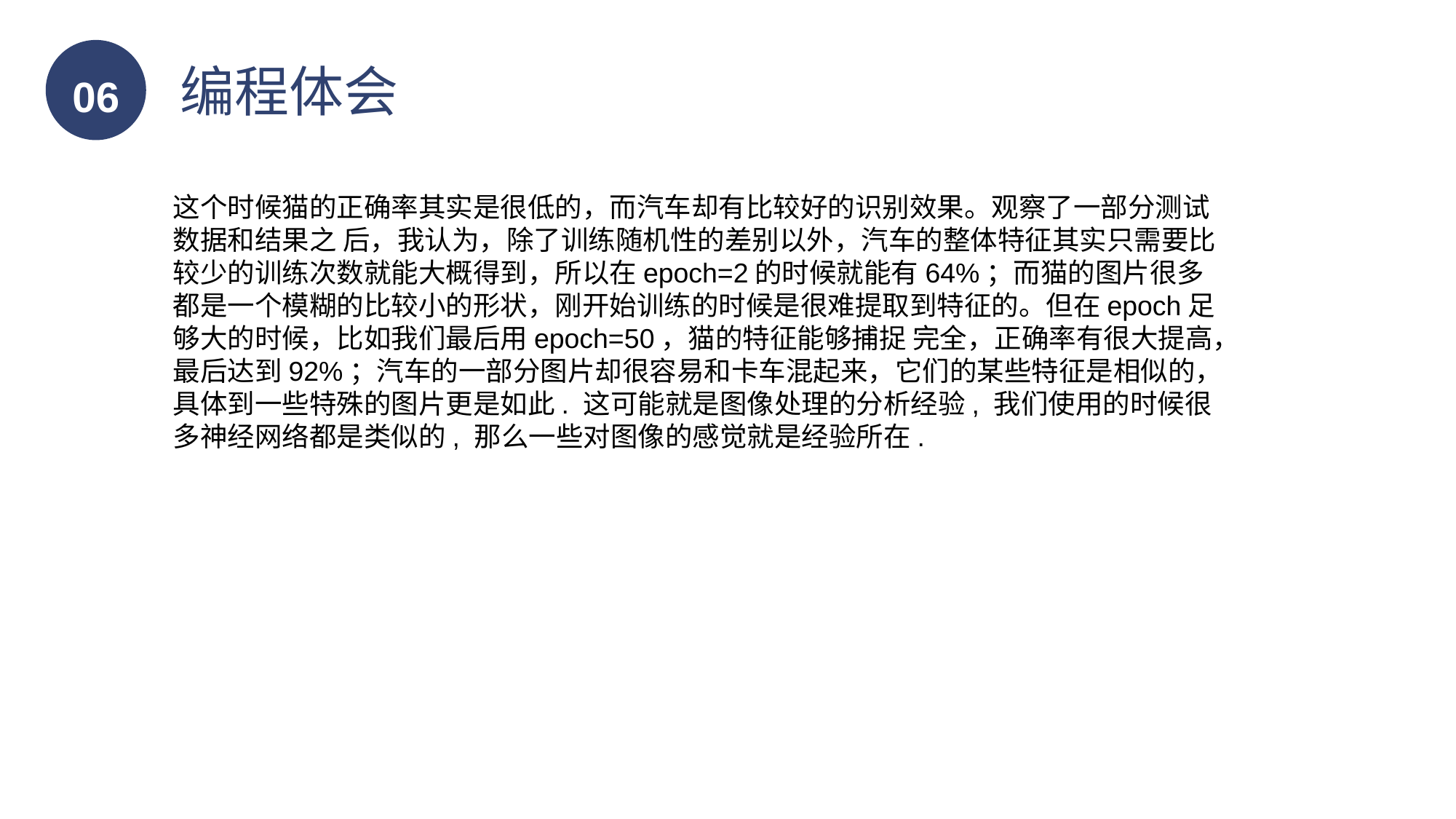

06
编程体会
这个时候猫的正确率其实是很低的，而汽车却有比较好的识别效果。观察了一部分测试数据和结果之 后，我认为，除了训练随机性的差别以外，汽车的整体特征其实只需要比较少的训练次数就能大概得到，所以在epoch=2的时候就能有64%；而猫的图片很多都是一个模糊的比较小的形状，刚开始训练的时候是很难提取到特征的。但在epoch足够大的时候，比如我们最后用epoch=50，猫的特征能够捕捉 完全，正确率有很大提高，最后达到92%；汽车的一部分图片却很容易和卡车混起来，它们的某些特征是相似的，具体到一些特殊的图片更是如此. 这可能就是图像处理的分析经验, 我们使用的时候很多神经网络都是类似的, 那么一些对图像的感觉就是经验所在.